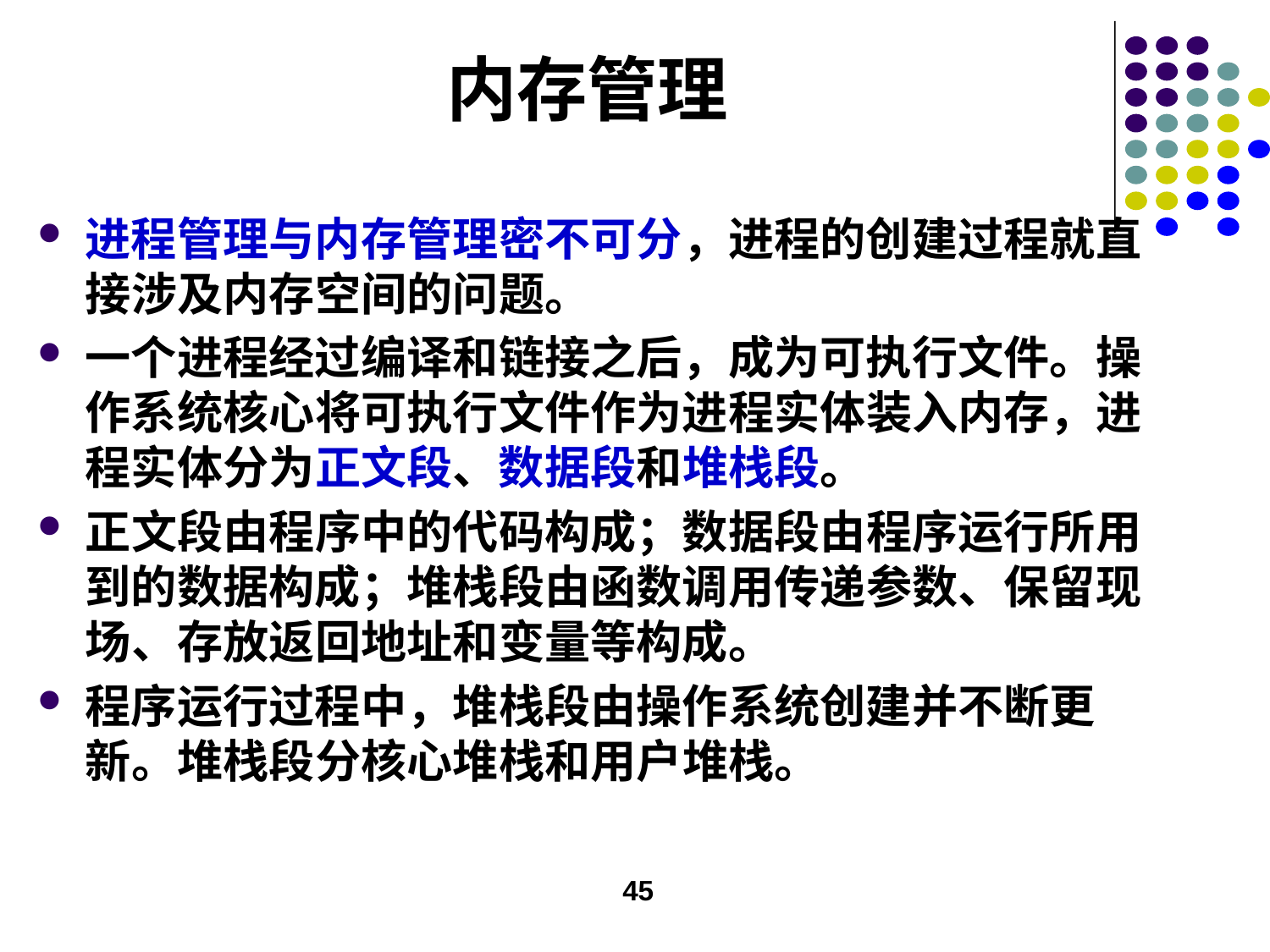

# 内存管理
进程管理与内存管理密不可分，进程的创建过程就直接涉及内存空间的问题。
一个进程经过编译和链接之后，成为可执行文件。操作系统核心将可执行文件作为进程实体装入内存，进程实体分为正文段、数据段和堆栈段。
正文段由程序中的代码构成；数据段由程序运行所用到的数据构成；堆栈段由函数调用传递参数、保留现场、存放返回地址和变量等构成。
程序运行过程中，堆栈段由操作系统创建并不断更新。堆栈段分核心堆栈和用户堆栈。
45